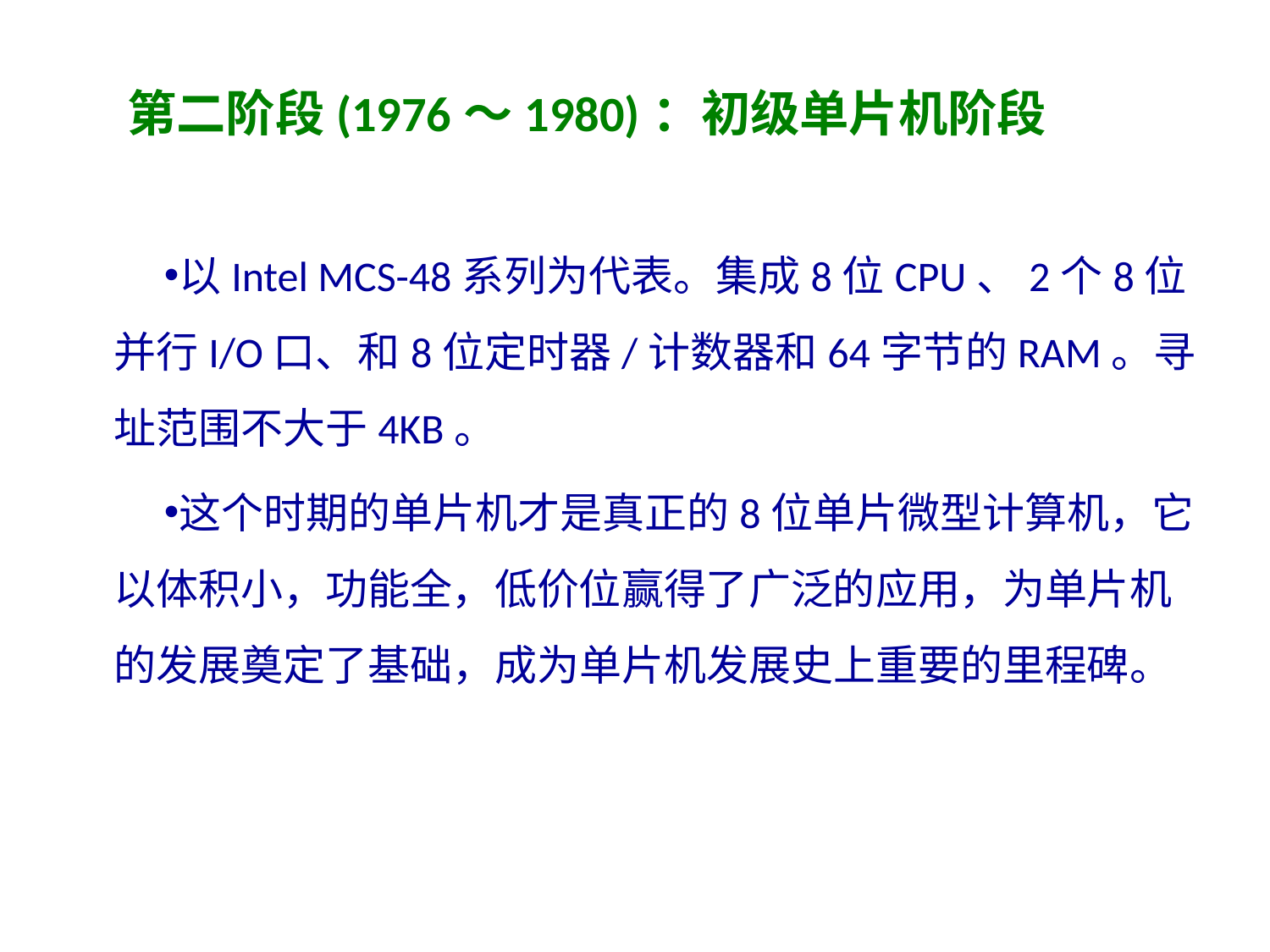

# 第二阶段(1976～1980)：初级单片机阶段
以Intel MCS-48系列为代表。集成8位CPU、2个8位并行I/O口、和8位定时器/计数器和64字节的RAM。寻址范围不大于4KB。
这个时期的单片机才是真正的8位单片微型计算机，它以体积小，功能全，低价位赢得了广泛的应用，为单片机的发展奠定了基础，成为单片机发展史上重要的里程碑。